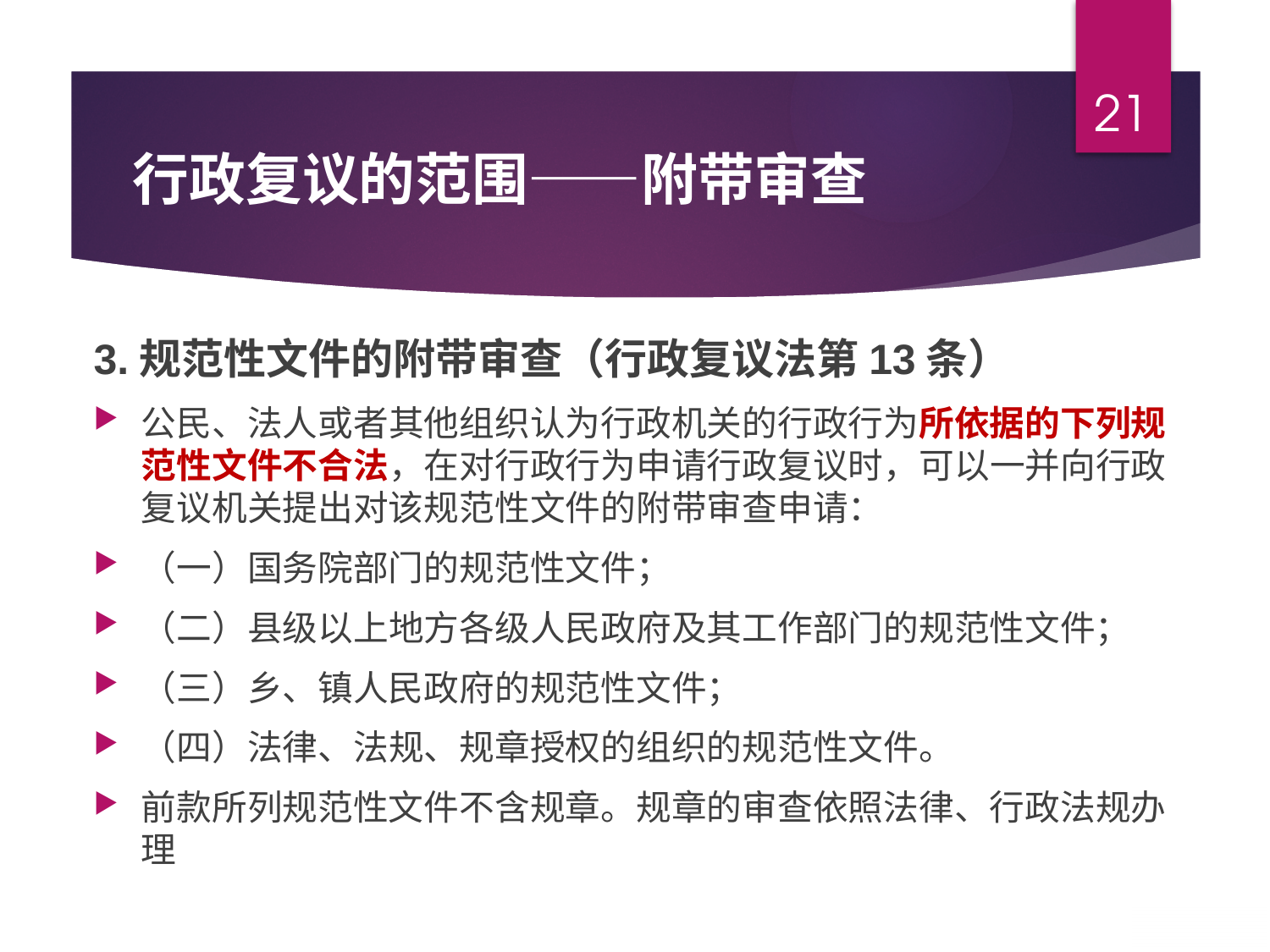

21
# 行政复议的范围——附带审查
3.规范性文件的附带审查（行政复议法第13条）
公民、法人或者其他组织认为行政机关的行政行为所依据的下列规范性文件不合法，在对行政行为申请行政复议时，可以一并向行政复议机关提出对该规范性文件的附带审查申请：
（一）国务院部门的规范性文件；
（二）县级以上地方各级人民政府及其工作部门的规范性文件；
（三）乡、镇人民政府的规范性文件；
（四）法律、法规、规章授权的组织的规范性文件。
前款所列规范性文件不含规章。规章的审查依照法律、行政法规办理